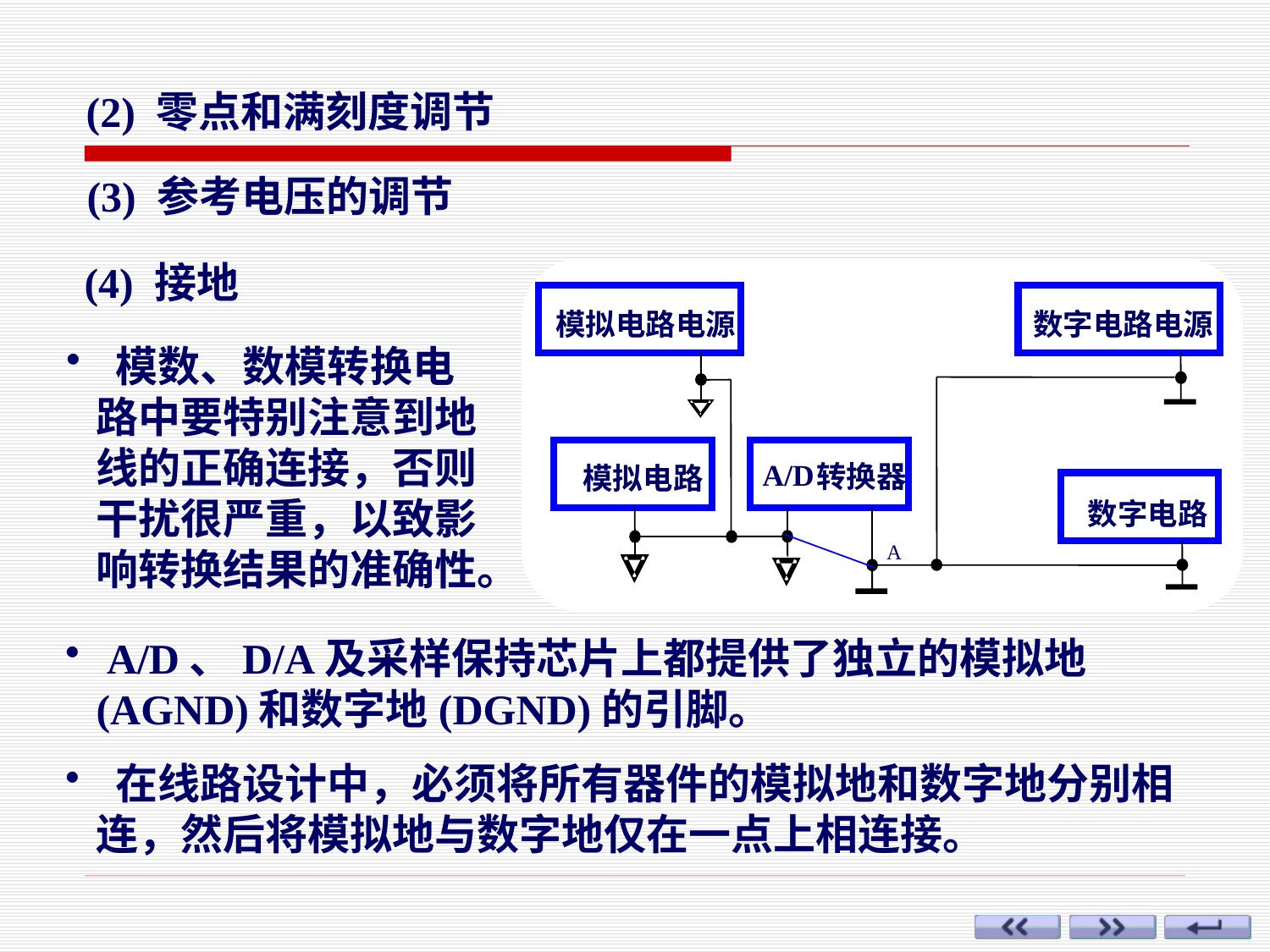

(2) 零点和满刻度调节
(3) 参考电压的调节
(4) 接地

模拟电路电源
数字电路电源

A/D
转换器
模拟电路

数字电路

A

 模数、数模转换电路中要特别注意到地线的正确连接，否则干扰很严重，以致影响转换结果的准确性。
 A/D、D/A及采样保持芯片上都提供了独立的模拟地(AGND)和数字地(DGND)的引脚。
 在线路设计中，必须将所有器件的模拟地和数字地分别相连，然后将模拟地与数字地仅在一点上相连接。